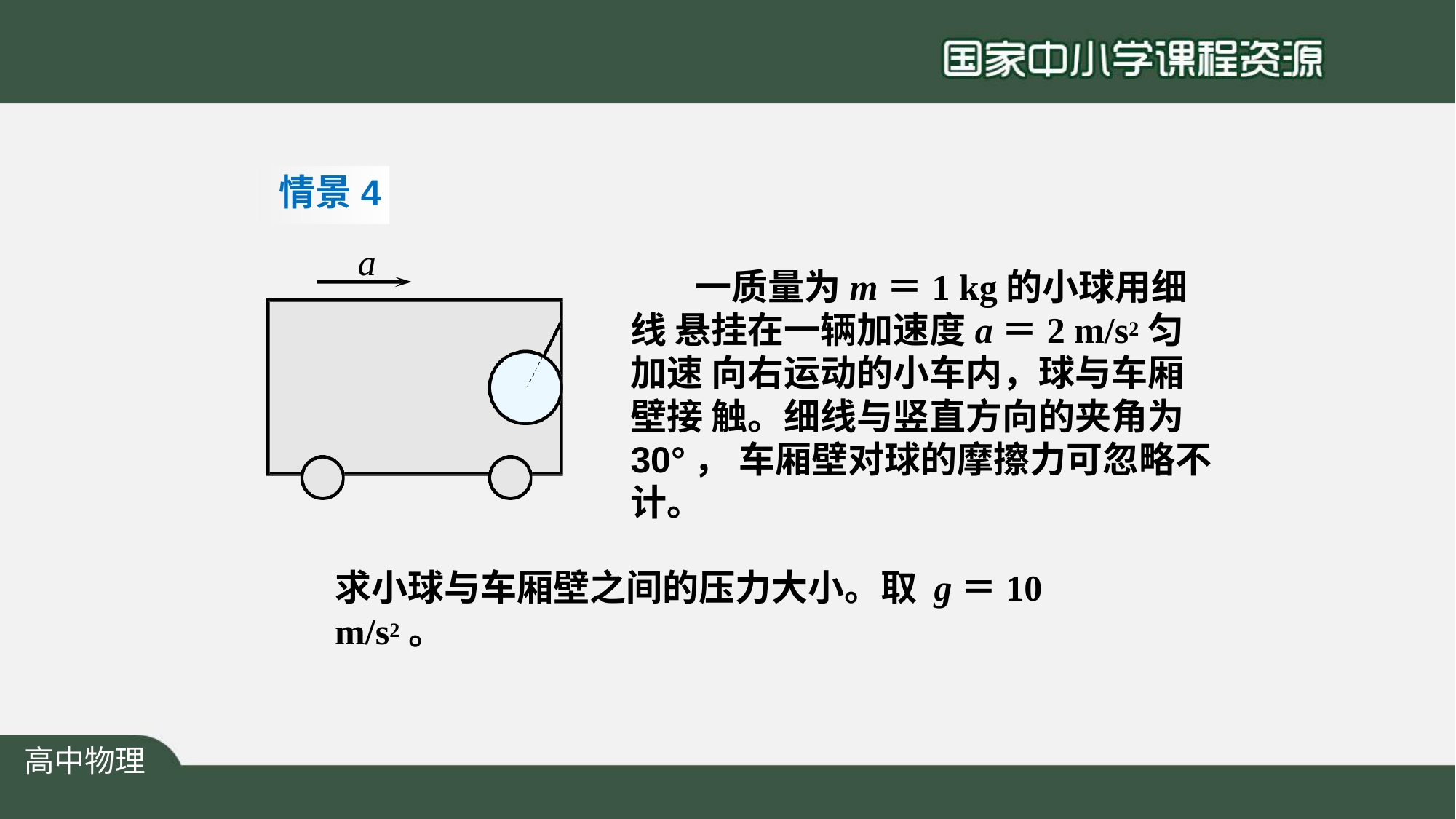

情景4
a
一质量为m＝1 kg的小球用细线 悬挂在一辆加速度a＝2 m/s2匀加速 向右运动的小车内，球与车厢壁接 触。细线与竖直方向的夹角为30°， 车厢壁对球的摩擦力可忽略不计。

求小球与车厢壁之间的压力大小。取 g＝10 m/s2。
高中物理